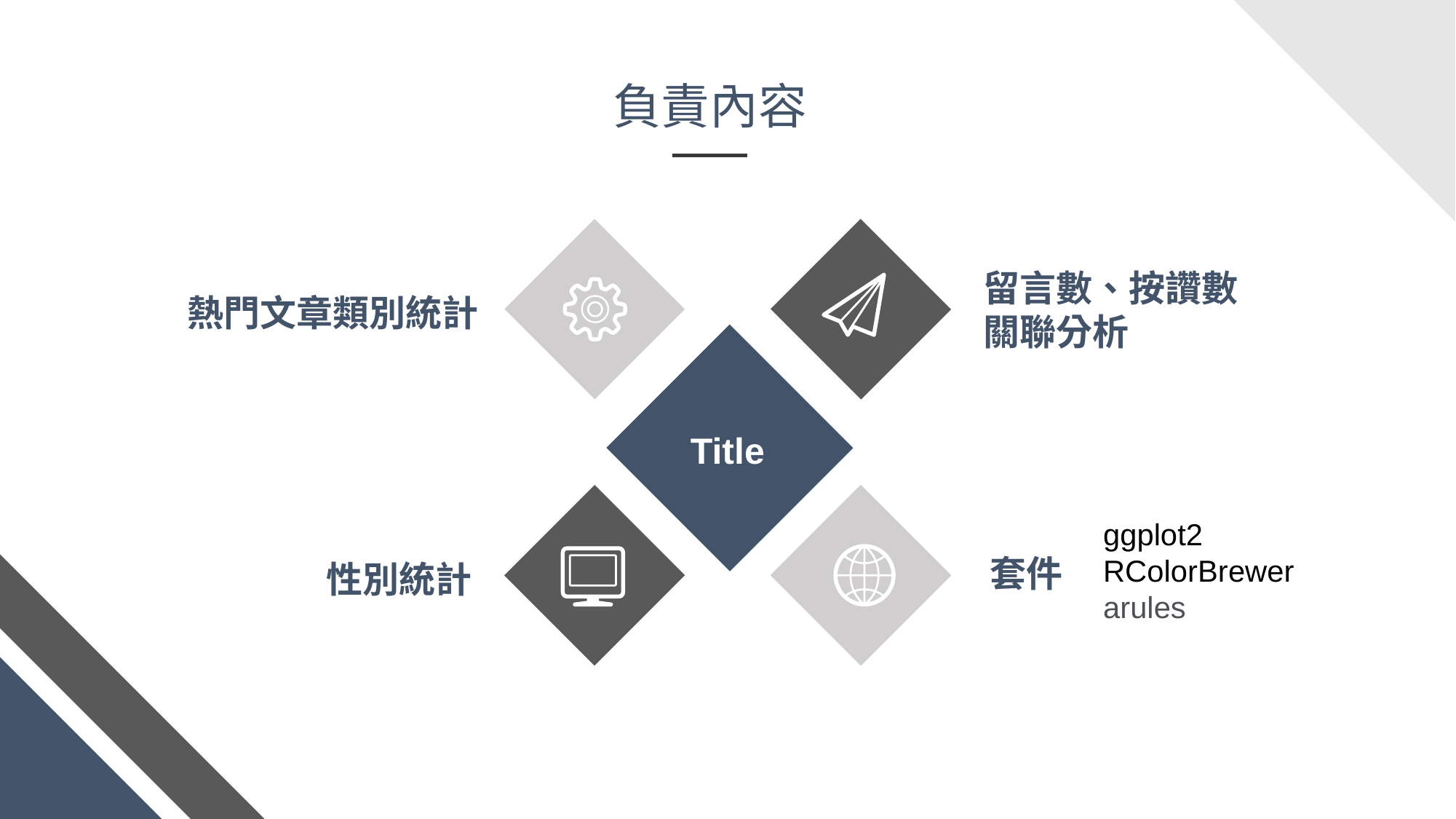

負責內容

留言數、按讚數
關聯分析

熱門文章類別統計

Title
ggplot2
RColorBrewer
arules

套件

性別統計